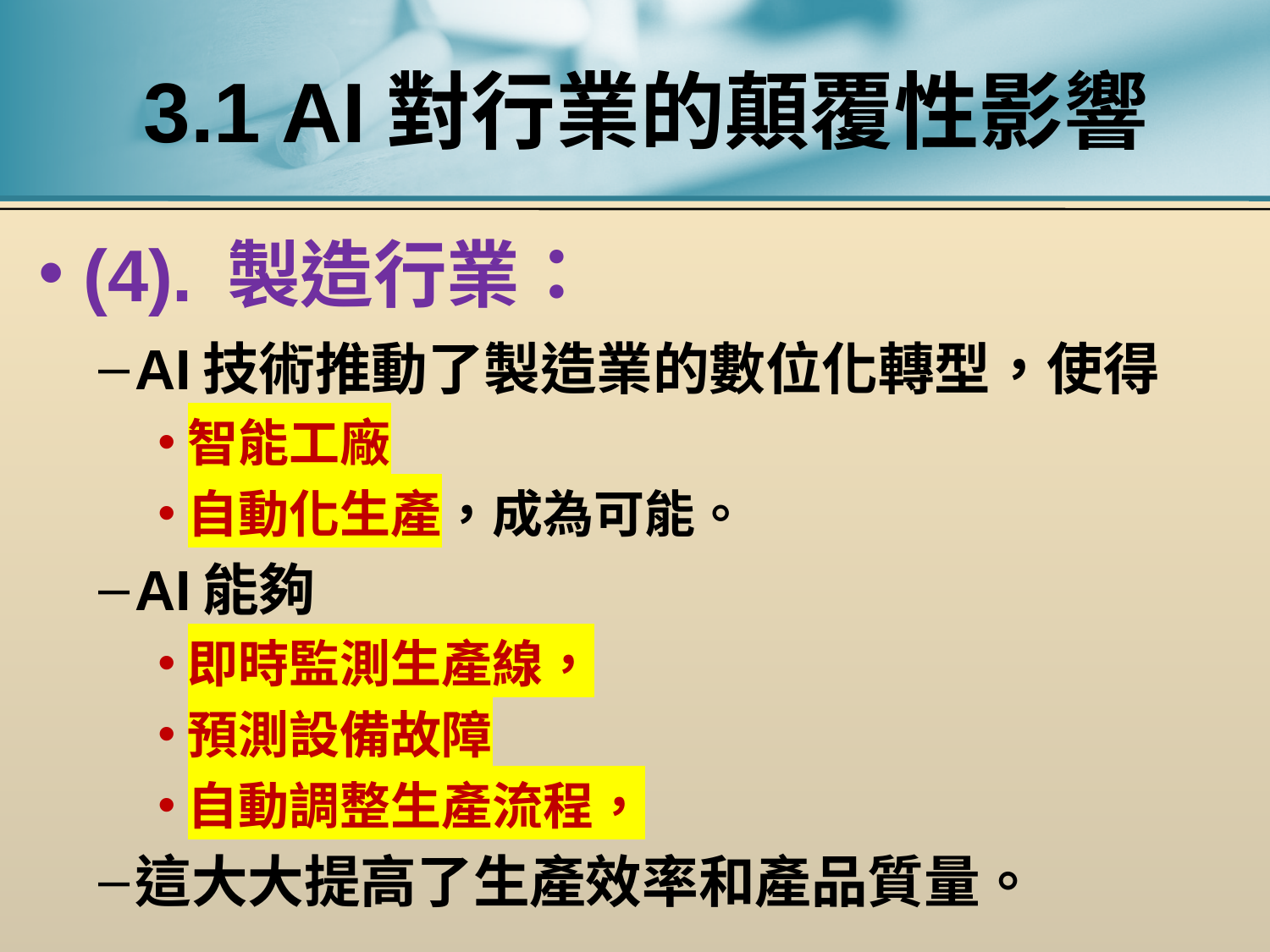

# 3.1 AI對行業的顛覆性影響
(4). 製造行業：
AI技術推動了製造業的數位化轉型，使得
智能工廠
自動化生產，成為可能。
AI能夠
即時監測生產線，
預測設備故障
自動調整生產流程，
這大大提高了生產效率和產品質量。